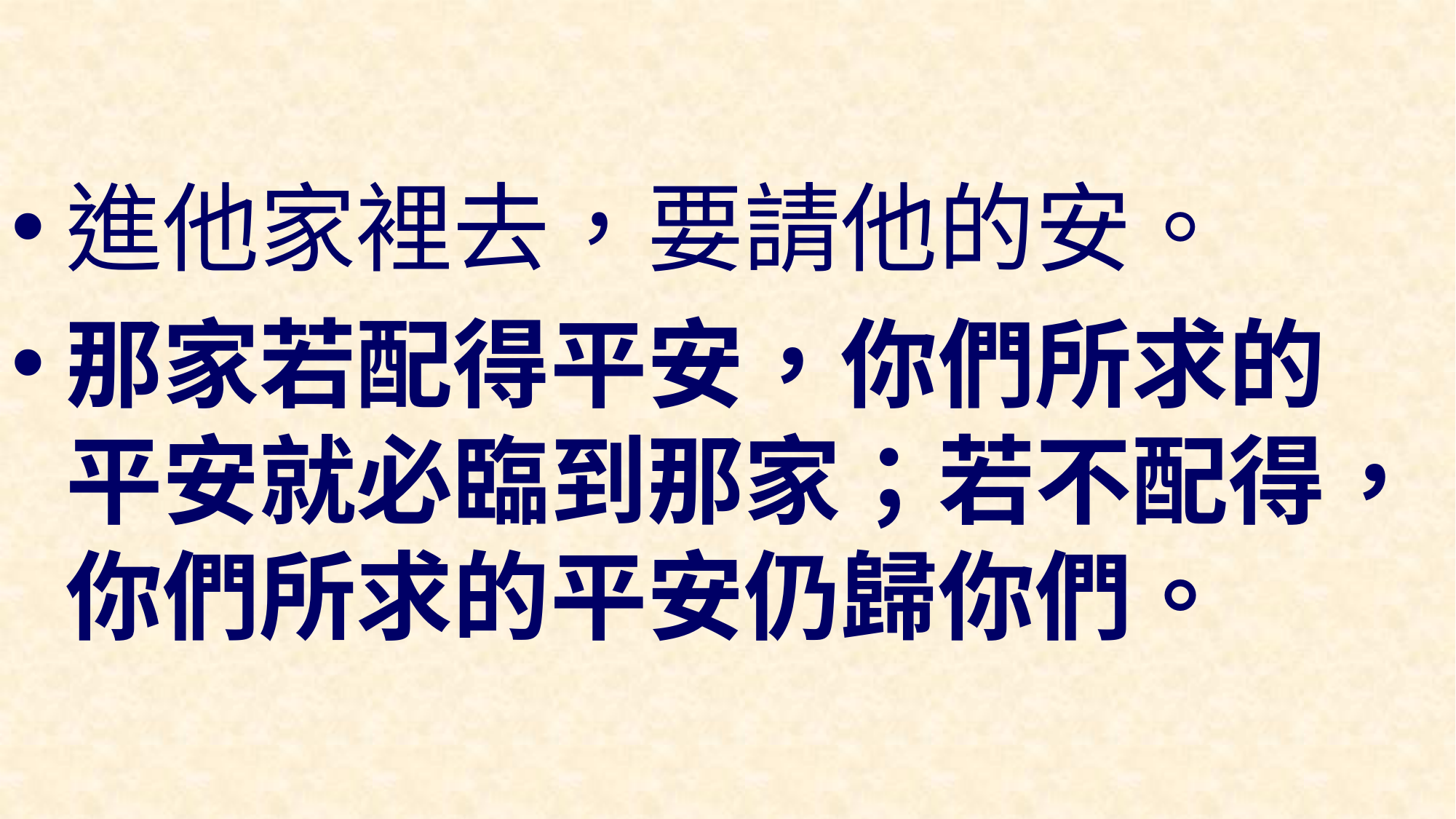

進他家裡去，要請他的安。
那家若配得平安，你們所求的平安就必臨到那家；若不配得，你們所求的平安仍歸你們。